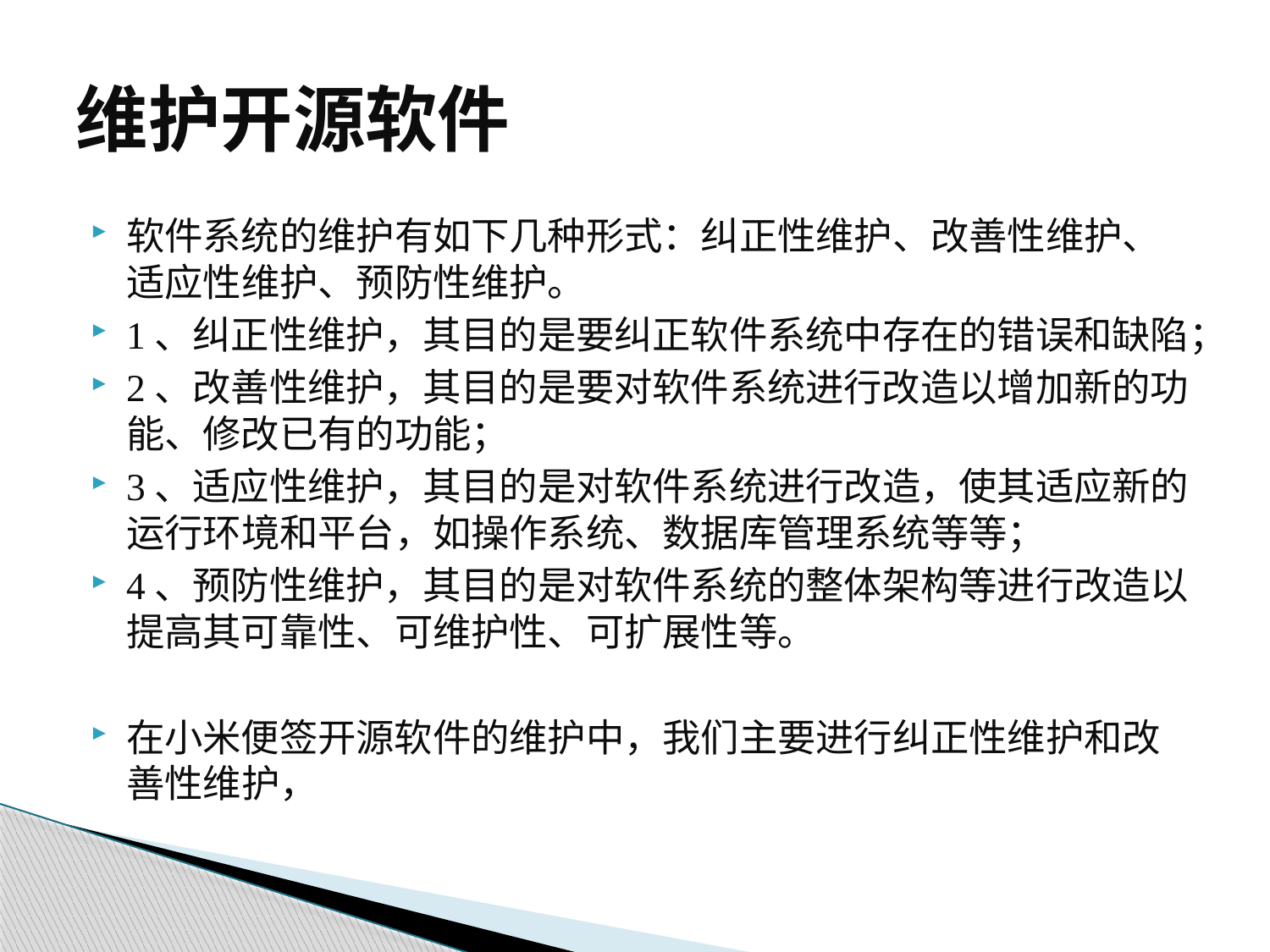

# 维护开源软件
软件系统的维护有如下几种形式：纠正性维护、改善性维护、适应性维护、预防性维护。
1、纠正性维护，其目的是要纠正软件系统中存在的错误和缺陷；
2、改善性维护，其目的是要对软件系统进行改造以增加新的功能、修改已有的功能；
3、适应性维护，其目的是对软件系统进行改造，使其适应新的运行环境和平台，如操作系统、数据库管理系统等等；
4、预防性维护，其目的是对软件系统的整体架构等进行改造以提高其可靠性、可维护性、可扩展性等。

在小米便签开源软件的维护中，我们主要进行纠正性维护和改善性维护，